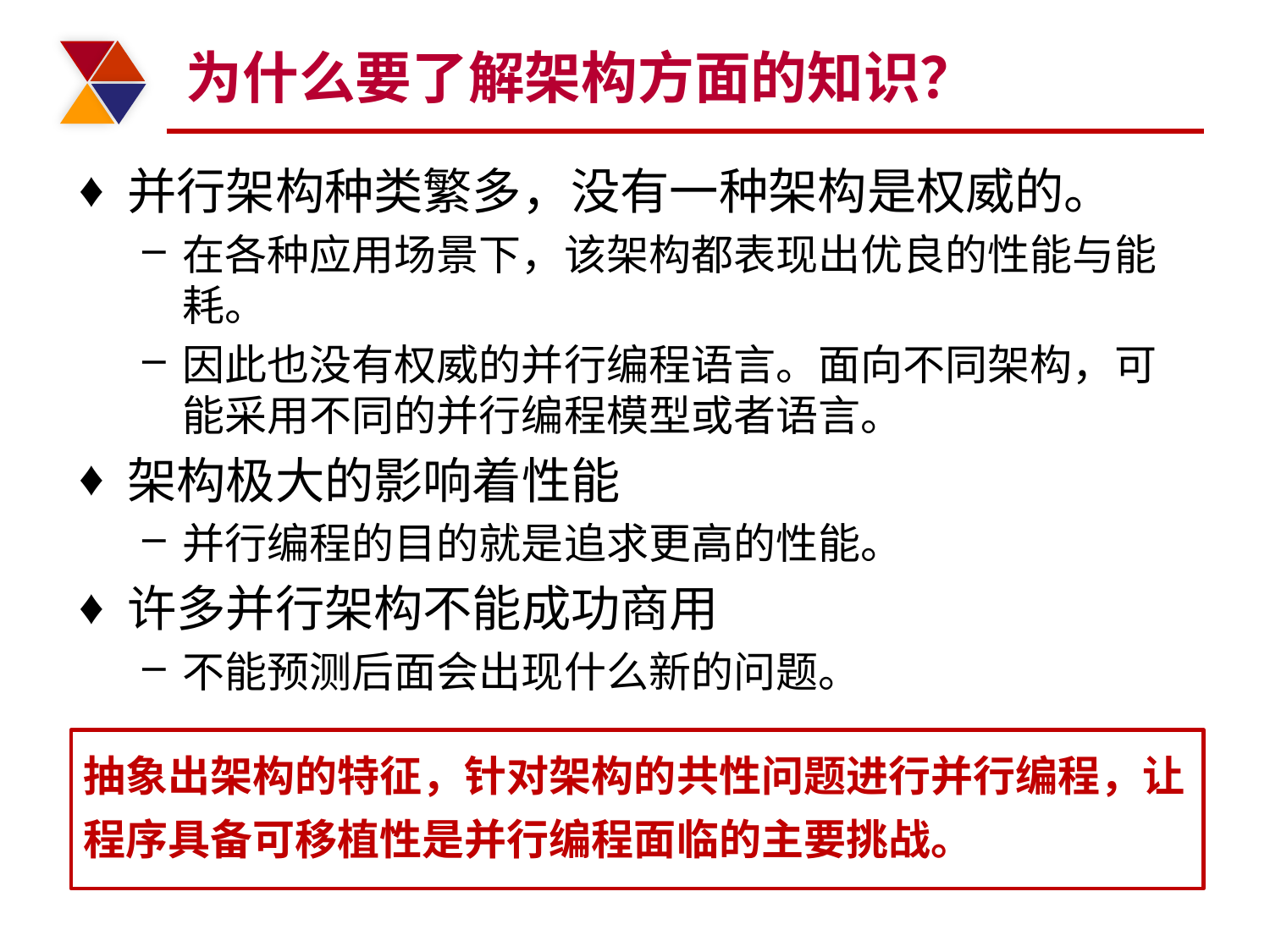

# 为什么要了解架构方面的知识？
并行架构种类繁多，没有一种架构是权威的。
在各种应用场景下，该架构都表现出优良的性能与能耗。
因此也没有权威的并行编程语言。面向不同架构，可能采用不同的并行编程模型或者语言。
架构极大的影响着性能
并行编程的目的就是追求更高的性能。
许多并行架构不能成功商用
不能预测后面会出现什么新的问题。

抽象出架构的特征，针对架构的共性问题进行并行编程，让程序具备可移植性是并行编程面临的主要挑战。